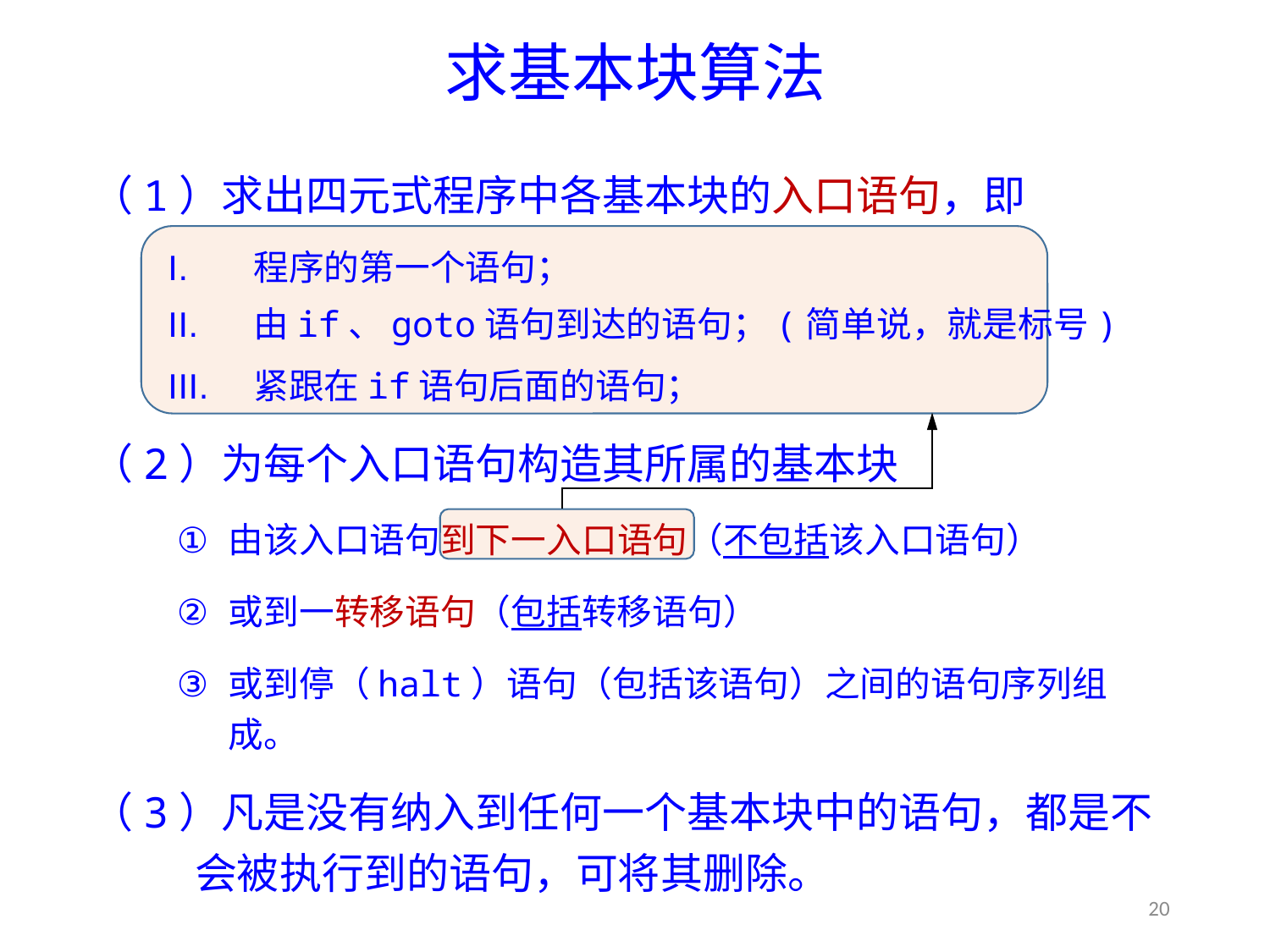

# 求基本块算法
（1）求出四元式程序中各基本块的入口语句，即
程序的第一个语句；
由if、goto语句到达的语句；(简单说，就是标号)
紧跟在if语句后面的语句；
（2）为每个入口语句构造其所属的基本块
由该入口语句到下一入口语句（不包括该入口语句）
或到一转移语句（包括转移语句）
或到停（halt）语句（包括该语句）之间的语句序列组成。
（3）凡是没有纳入到任何一个基本块中的语句，都是不会被执行到的语句，可将其删除。

20